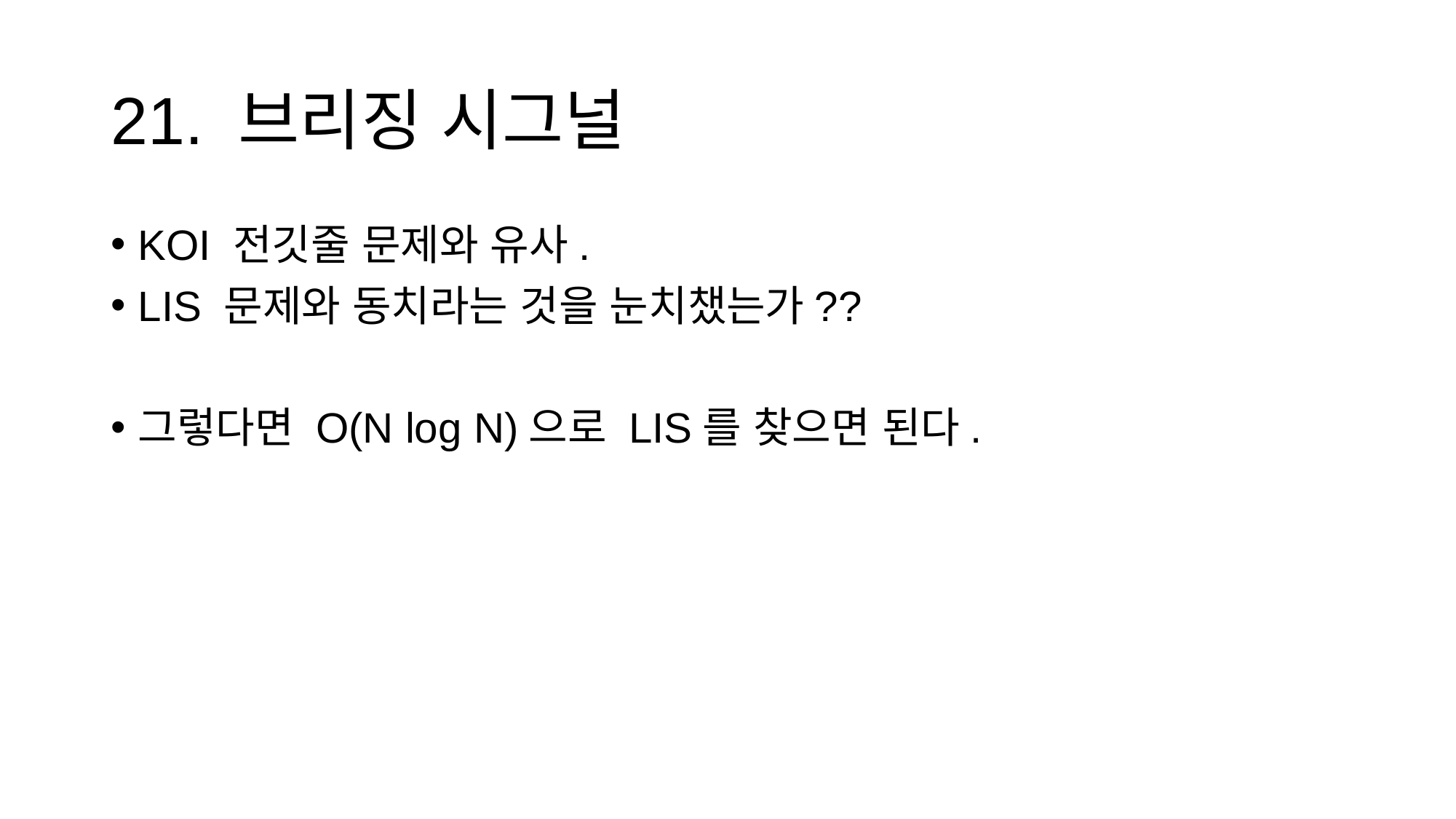

# 21. 브리징 시그널
KOI 전깃줄 문제와 유사.
LIS 문제와 동치라는 것을 눈치챘는가??

그렇다면 O(N log N)으로 LIS를 찾으면 된다.